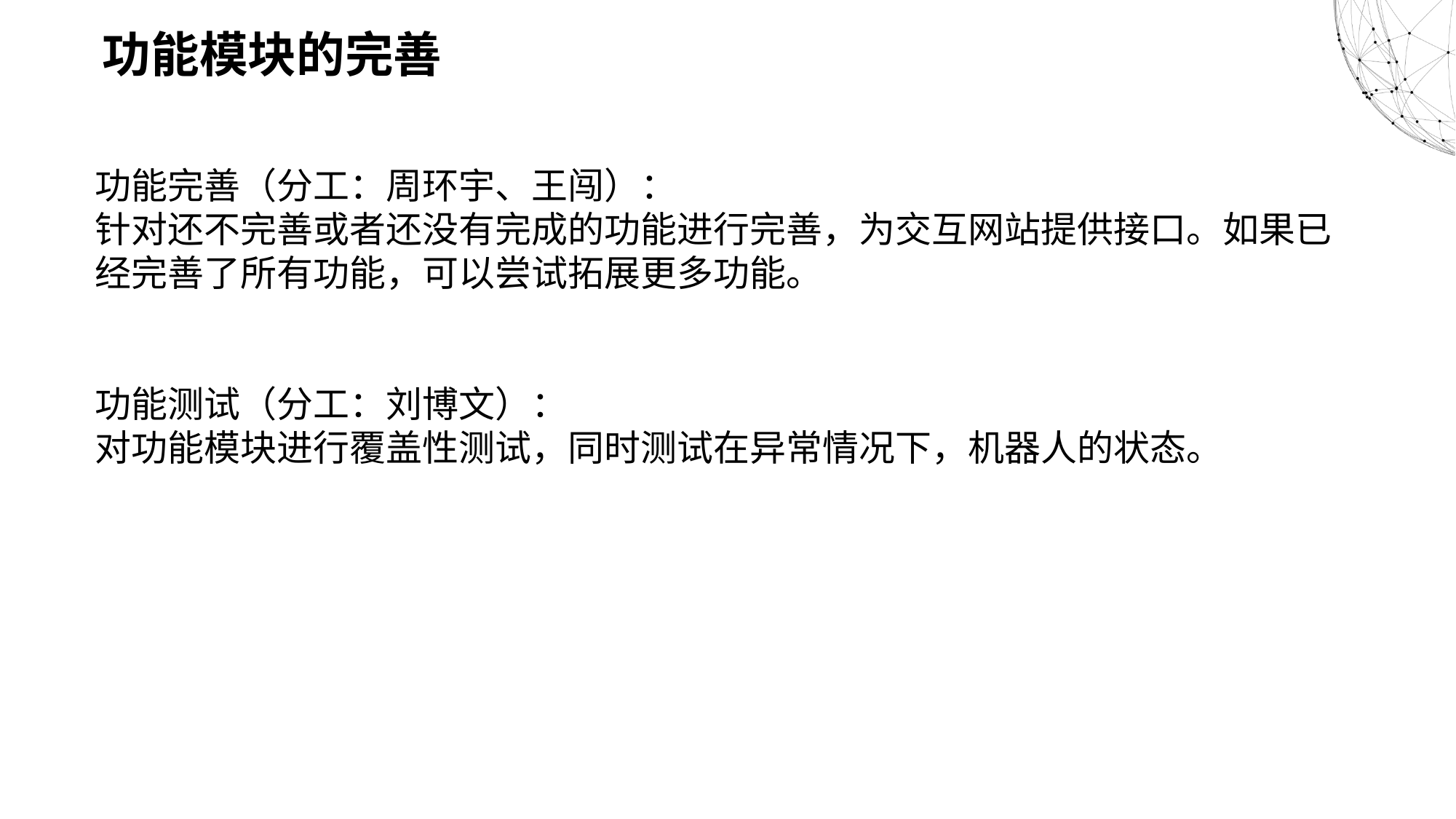

功能模块的完善
功能完善（分工：周环宇、王闯）：
针对还不完善或者还没有完成的功能进行完善，为交互网站提供接口。如果已经完善了所有功能，可以尝试拓展更多功能。

功能测试（分工：刘博文）：
对功能模块进行覆盖性测试，同时测试在异常情况下，机器人的状态。